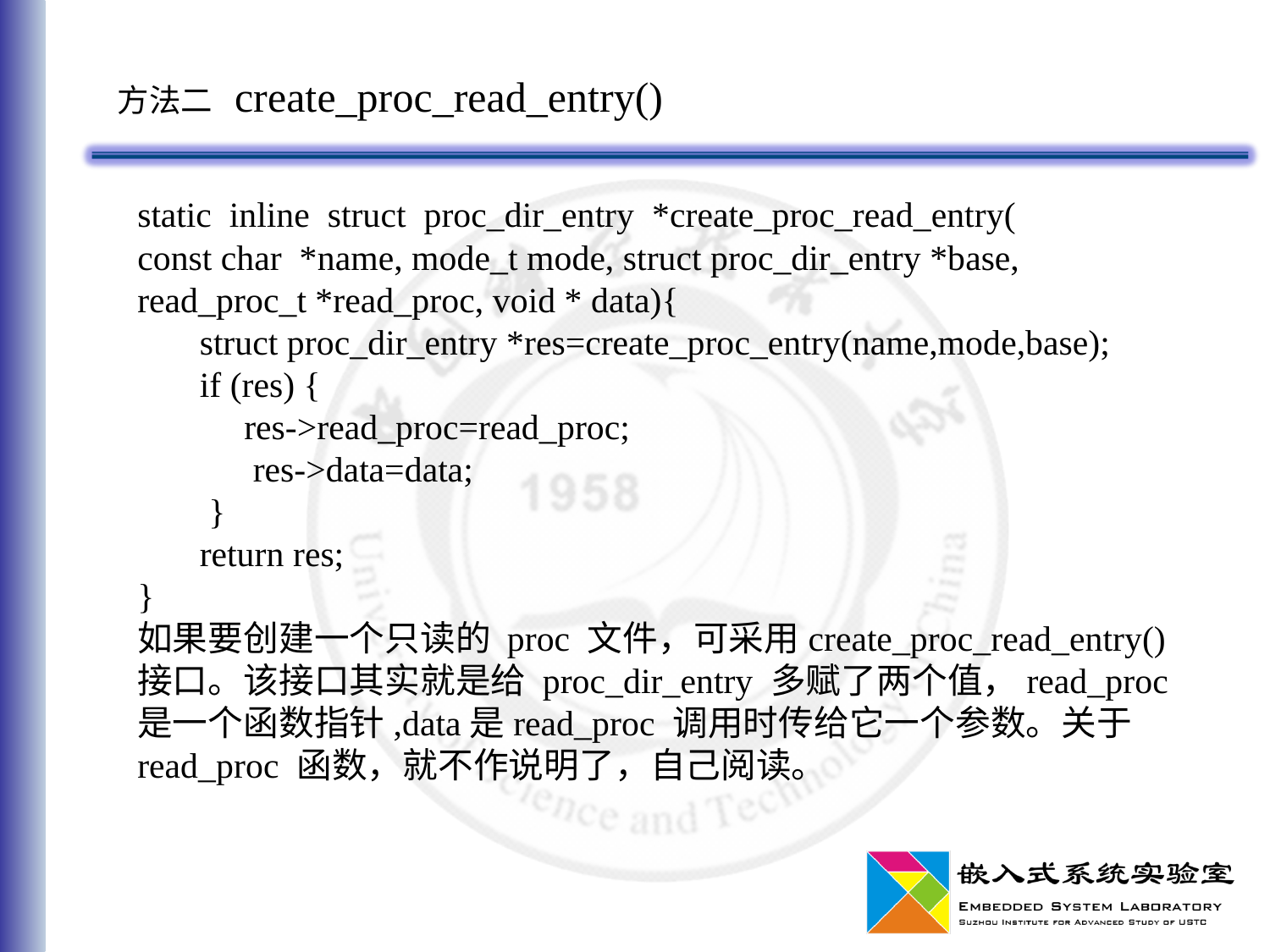

方法二  create_proc_read_entry()
static  inline  struct  proc_dir_entry  *create_proc_read_entry(
const char  *name, mode_t mode, struct proc_dir_entry *base,
read_proc_t *read_proc, void * data){
       struct proc_dir_entry *res=create_proc_entry(name,mode,base);
       if (res) {
            res->read_proc=read_proc;
             res->data=data;
        }
       return res;
}
如果要创建一个只读的 proc 文件，可采用create_proc_read_entry() 接口。该接口其实就是给 proc_dir_entry 多赋了两个值，read_proc 是一个函数指针,data是read_proc 调用时传给它一个参数。关于 read_proc 函数，就不作说明了，自己阅读。